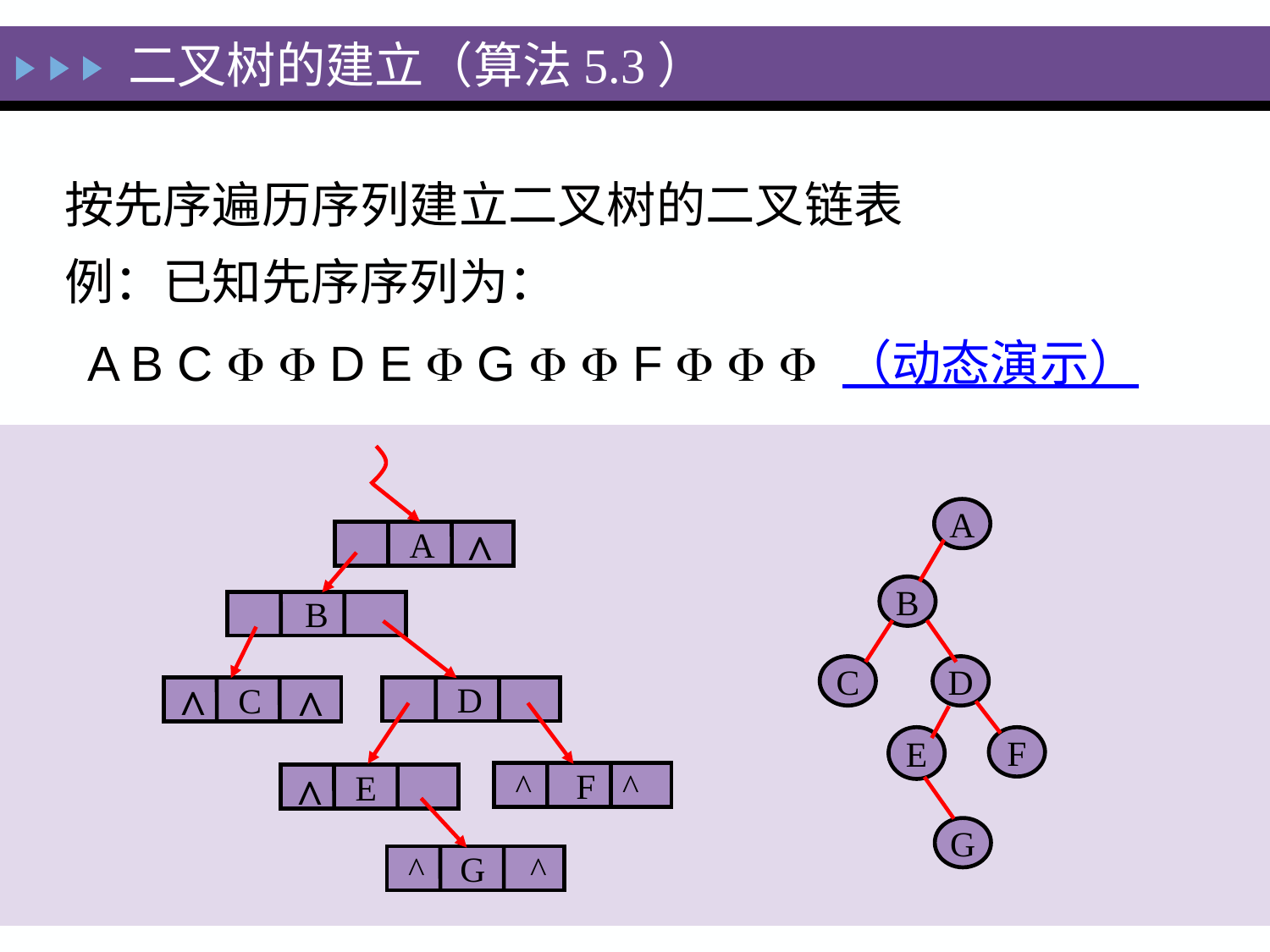

二叉树的建立（算法5.3）
按先序遍历序列建立二叉树的二叉链表
例：已知先序序列为：
 A B C Φ Φ D E Φ G Φ Φ F Φ Φ Φ （动态演示）

A

B

C
D

E
F

G
^
       A

B

^
^
       D

       C

^
 ^     F   ^

       E

 ^    G     ^